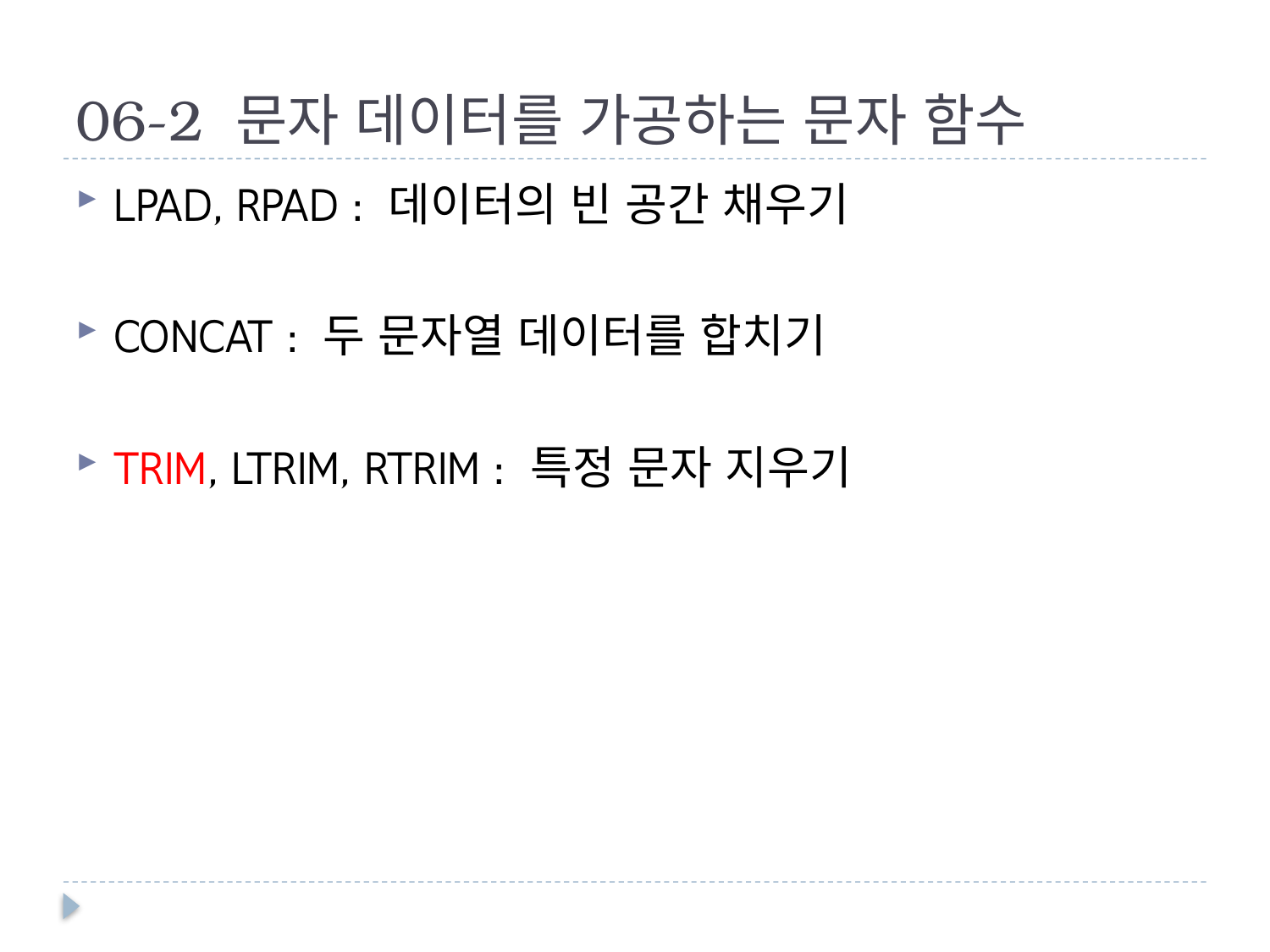

# 06-2 문자 데이터를 가공하는 문자 함수
LPAD, RPAD : 데이터의 빈 공간 채우기

CONCAT : 두 문자열 데이터를 합치기

TRIM, LTRIM, RTRIM : 특정 문자 지우기